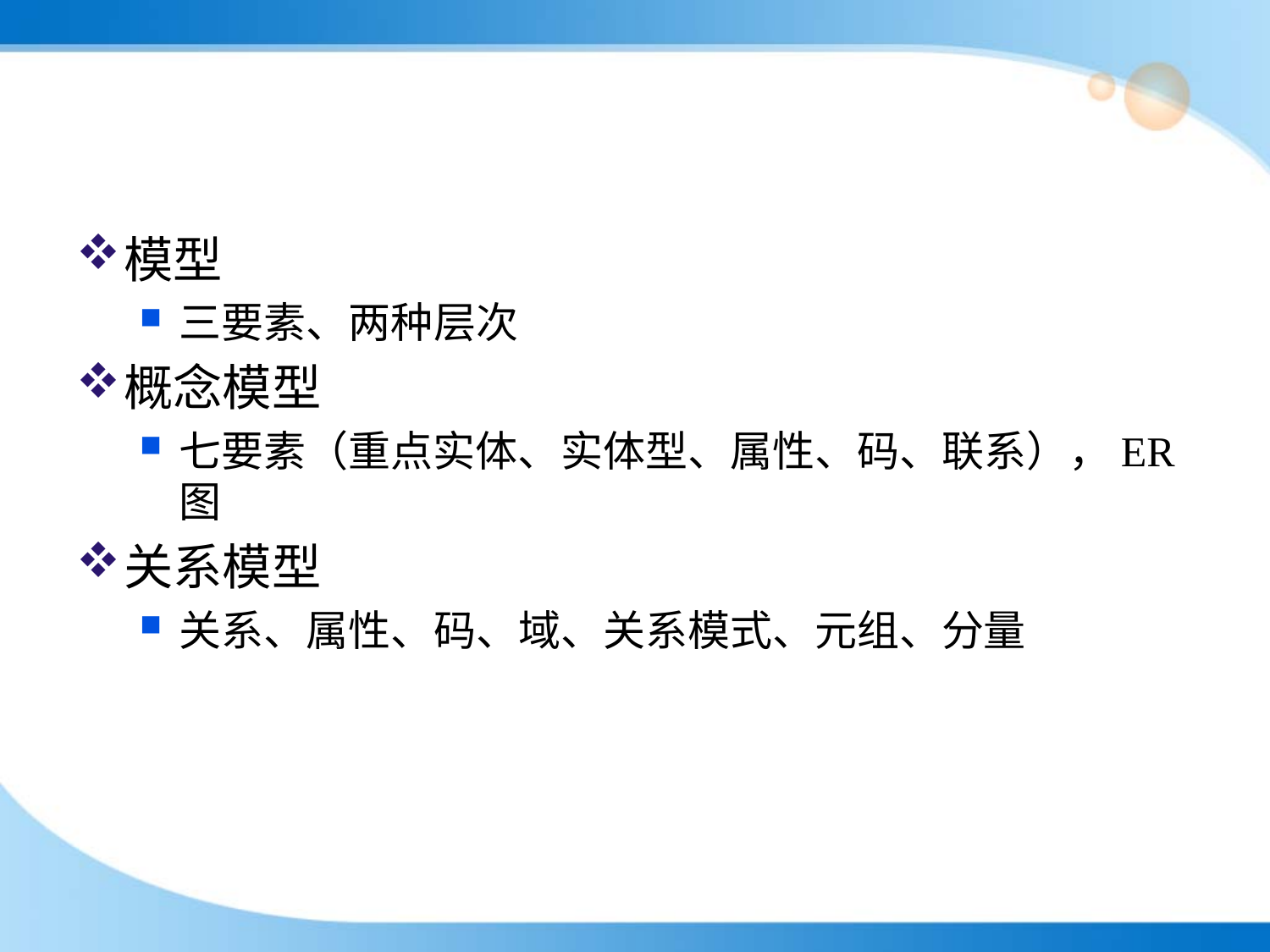

#
模型
三要素、两种层次
概念模型
七要素（重点实体、实体型、属性、码、联系），ER图
关系模型
关系、属性、码、域、关系模式、元组、分量